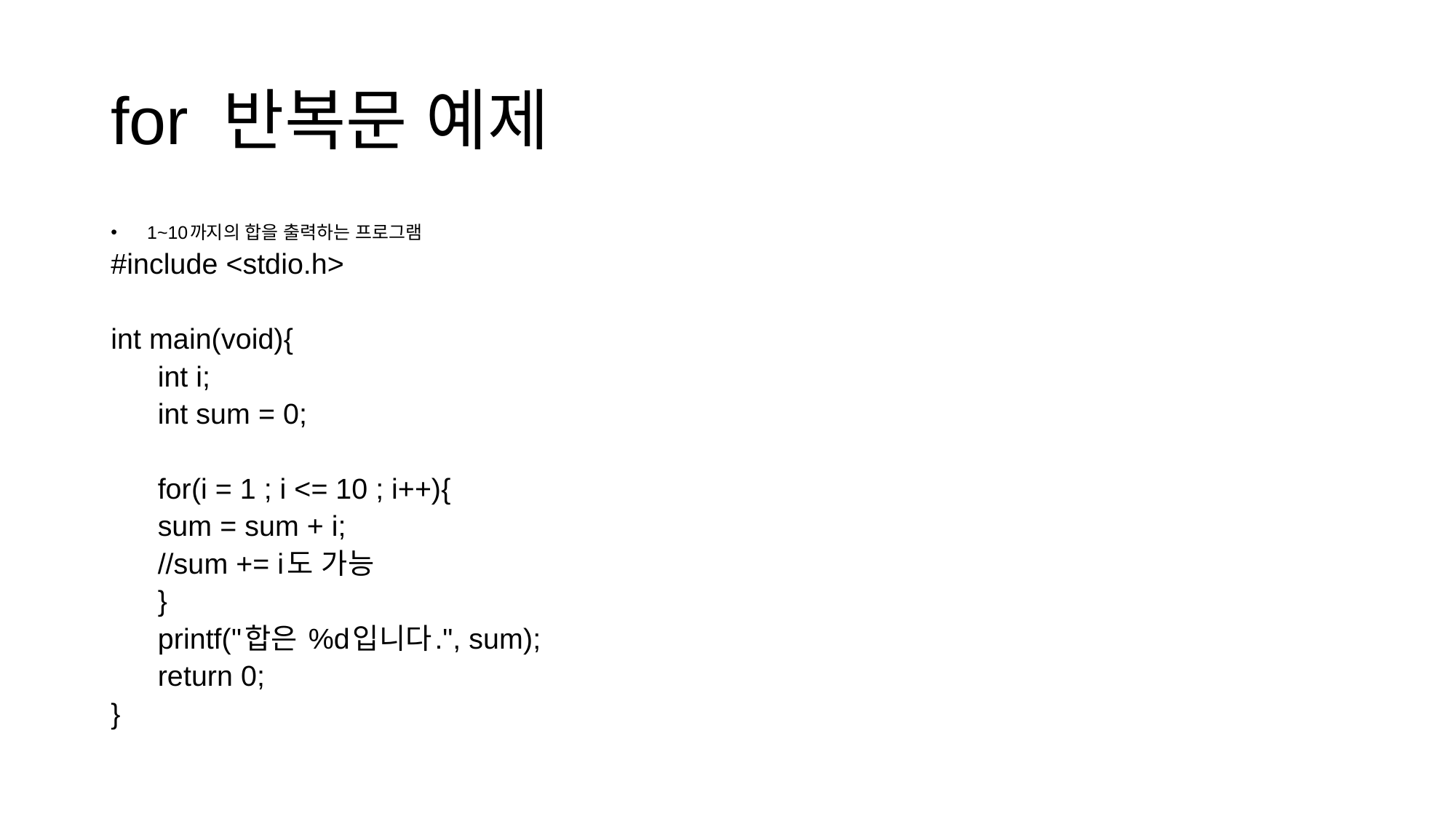

# for 반복문 예제
1~10까지의 합을 출력하는 프로그램
#include <stdio.h>

int main(void){
	int i;
	int sum = 0;

	for(i = 1 ; i <= 10 ; i++){
		sum = sum + i;
		//sum += i도 가능
	}
	printf("합은 %d입니다.", sum);
	return 0;
}